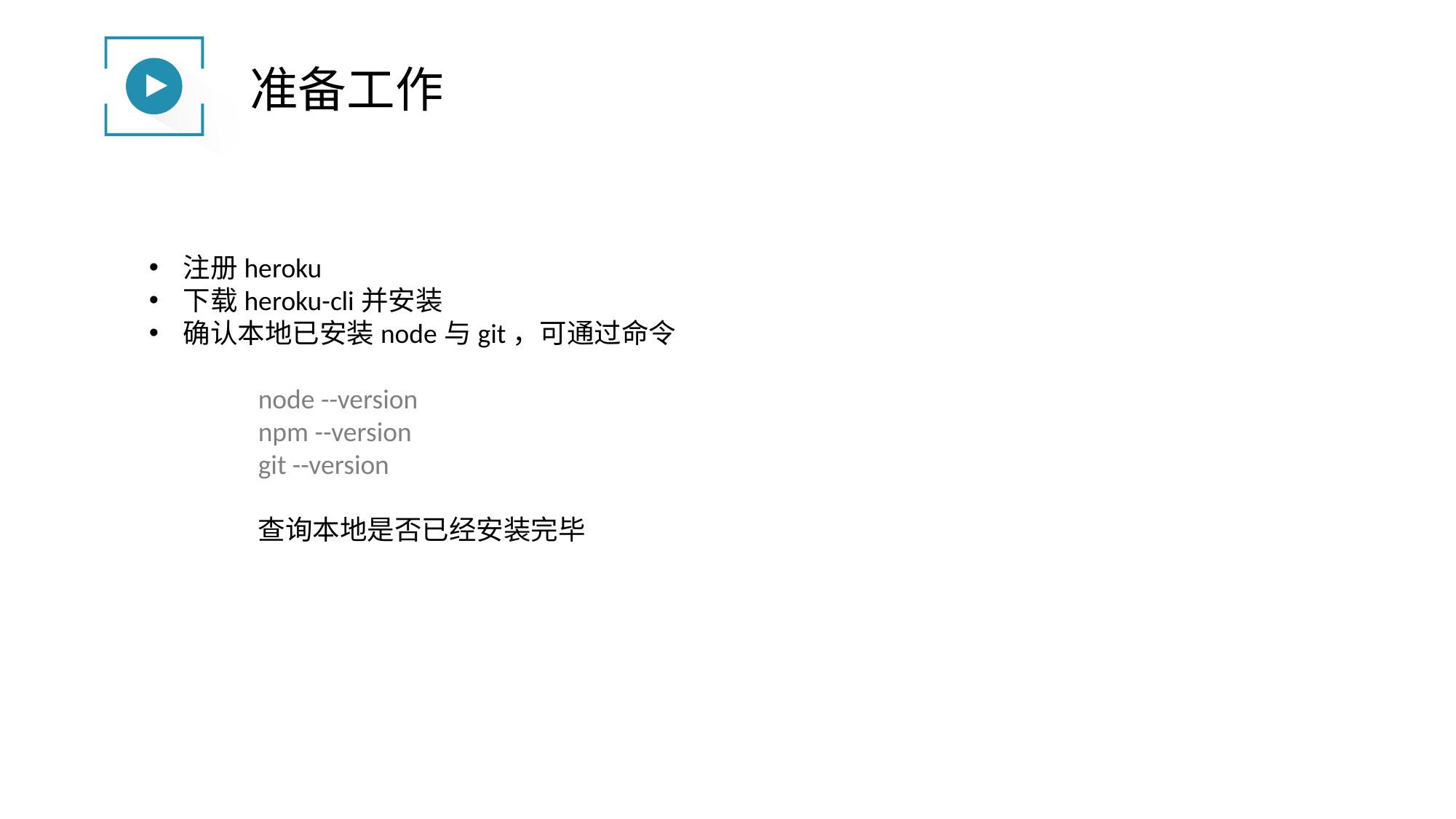

准备工作
注册heroku
下载heroku-cli并安装
确认本地已安装node与git，可通过命令

	node --version
	npm --version
	git --version

	查询本地是否已经安装完毕